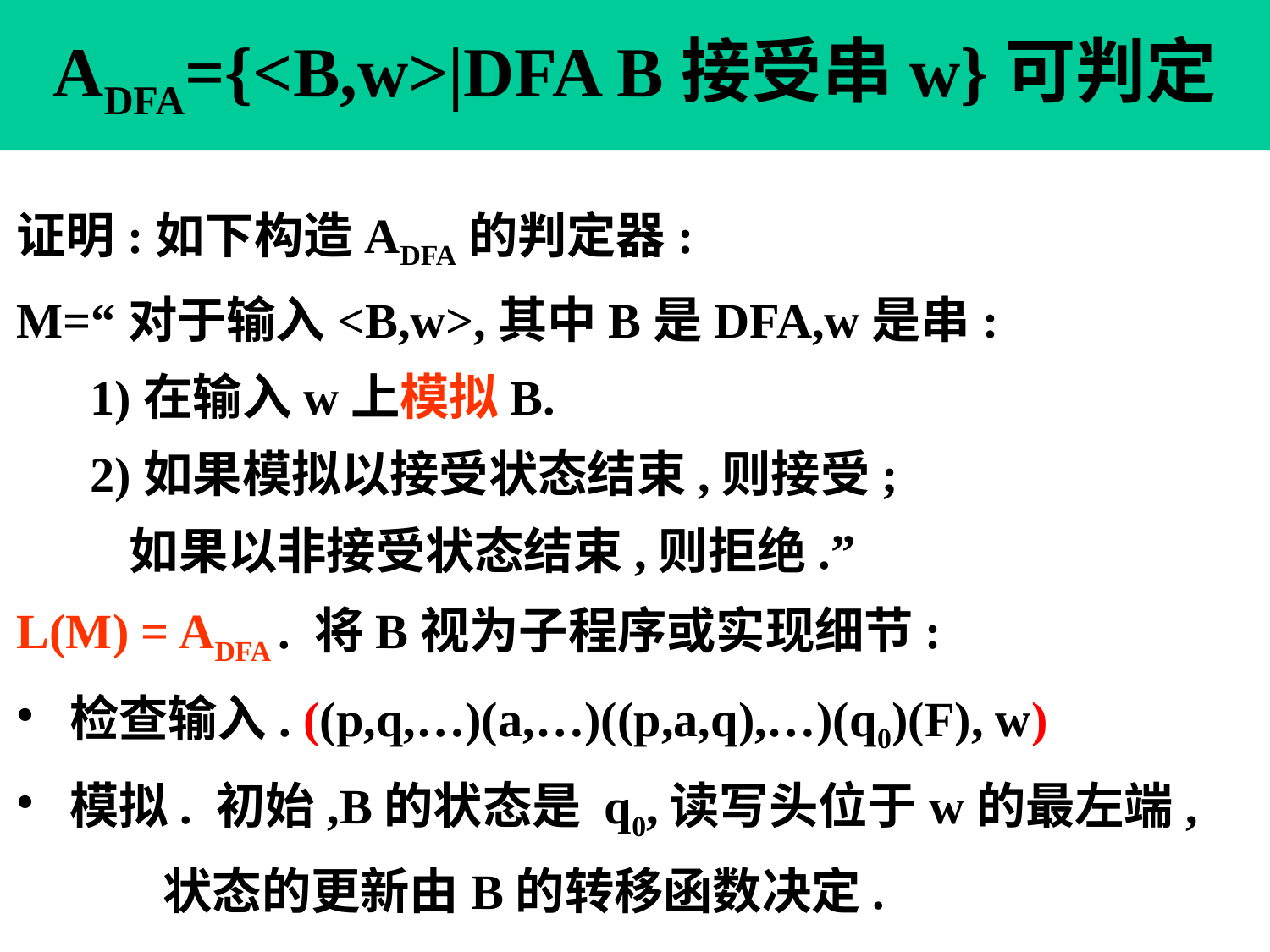

# ADFA={<B,w>|DFA B接受串w}可判定
证明:如下构造ADFA的判定器:
M=“对于输入<B,w>,其中B是DFA,w是串:
      1)在输入w上模拟B.
      2)如果模拟以接受状态结束,则接受;
         如果以非接受状态结束,则拒绝.”
L(M) = ADFA . 将B视为子程序或实现细节:
 检查输入. ((p,q,…)(a,…)((p,a,q),…)(q0)(F), w)
 模拟. 初始,B的状态是 q0,读写头位于w的最左端,
            状态的更新由B的转移函数决定.